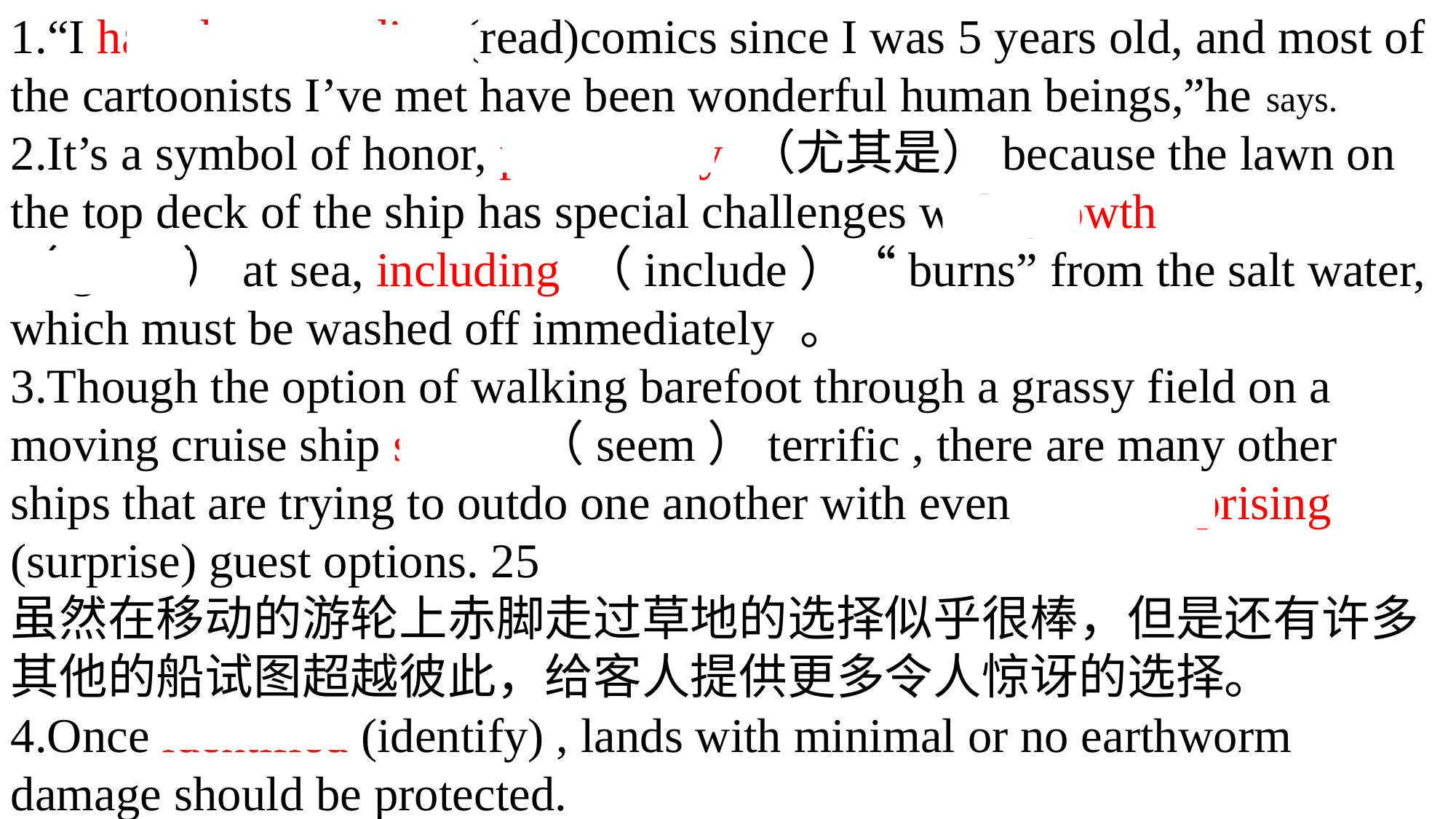

1.“I have been reading (read)comics since I was 5 years old, and most of the cartoonists I’ve met have been wonderful human beings,”he says.
2.It’s a symbol of honor, particularly （尤其是）because the lawn on the top deck of the ship has special challenges with growth （grow）at sea, including （include）“burns” from the salt water, which must be washed off immediately 。
3.Though the option of walking barefoot through a grassy field on a moving cruise ship seems （seem）terrific , there are many other ships that are trying to outdo one another with even more surprising (surprise) guest options. 25
虽然在移动的游轮上赤脚走过草地的选择似乎很棒，但是还有许多其他的船试图超越彼此，给客人提供更多令人惊讶的选择。
4.Once identified (identify) , lands with minimal or no earthworm damage should be protected.